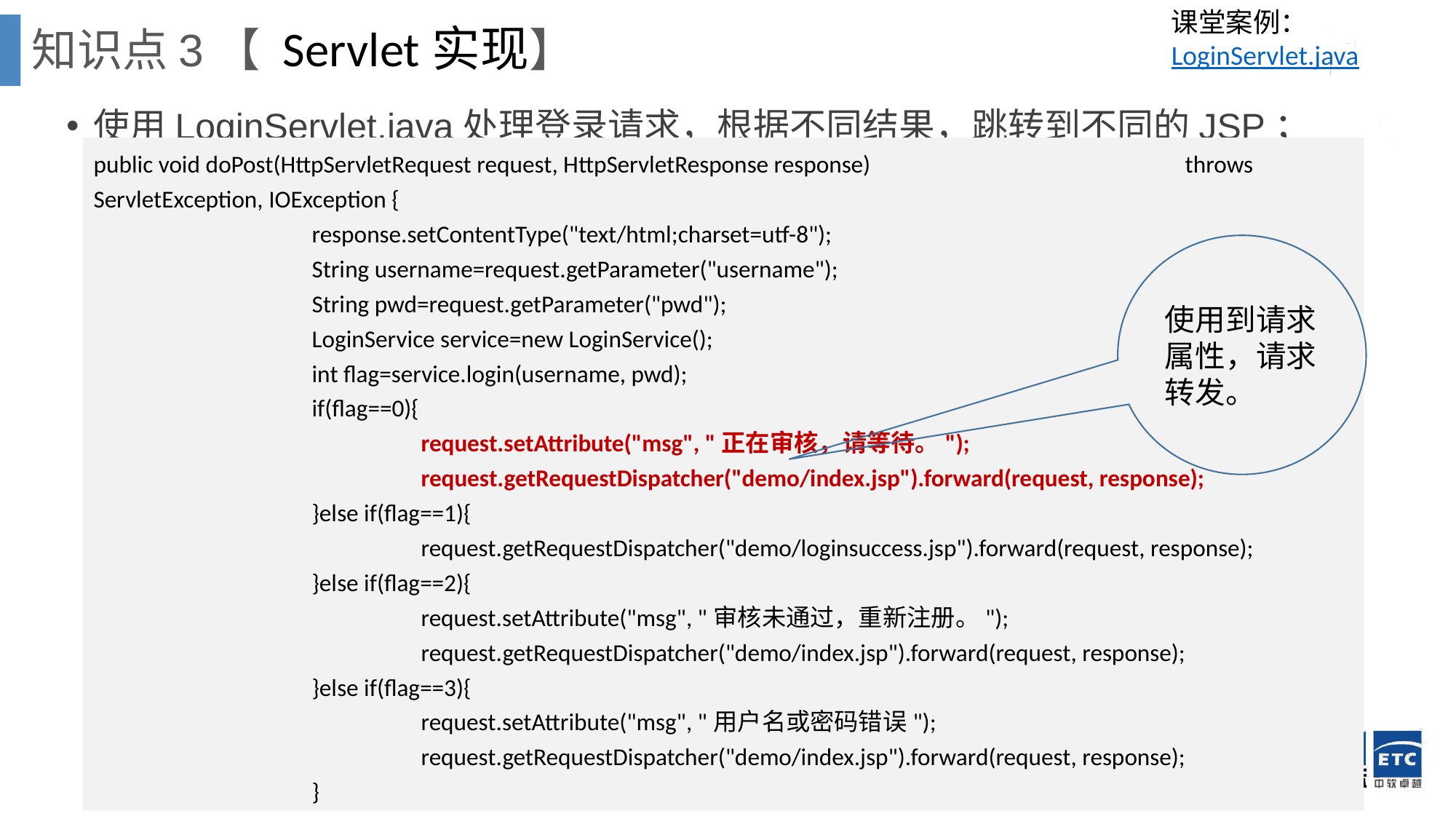

课堂案例：LoginServlet.java
知识点3【 Servlet实现】
使用LoginServlet.java处理登录请求，根据不同结果，跳转到不同的JSP；
public void doPost(HttpServletRequest request, HttpServletResponse response)			throws ServletException, IOException {
		response.setContentType("text/html;charset=utf-8");
		String username=request.getParameter("username");
		String pwd=request.getParameter("pwd");
		LoginService service=new LoginService();
		int flag=service.login(username, pwd);
		if(flag==0){
			request.setAttribute("msg", "正在审核，请等待。");
			request.getRequestDispatcher("demo/index.jsp").forward(request, response);
		}else if(flag==1){
			request.getRequestDispatcher("demo/loginsuccess.jsp").forward(request, response);
		}else if(flag==2){
			request.setAttribute("msg", "审核未通过，重新注册。");
			request.getRequestDispatcher("demo/index.jsp").forward(request, response);
		}else if(flag==3){
			request.setAttribute("msg", "用户名或密码错误");
			request.getRequestDispatcher("demo/index.jsp").forward(request, response);
		}
使用到请求属性，请求转发。